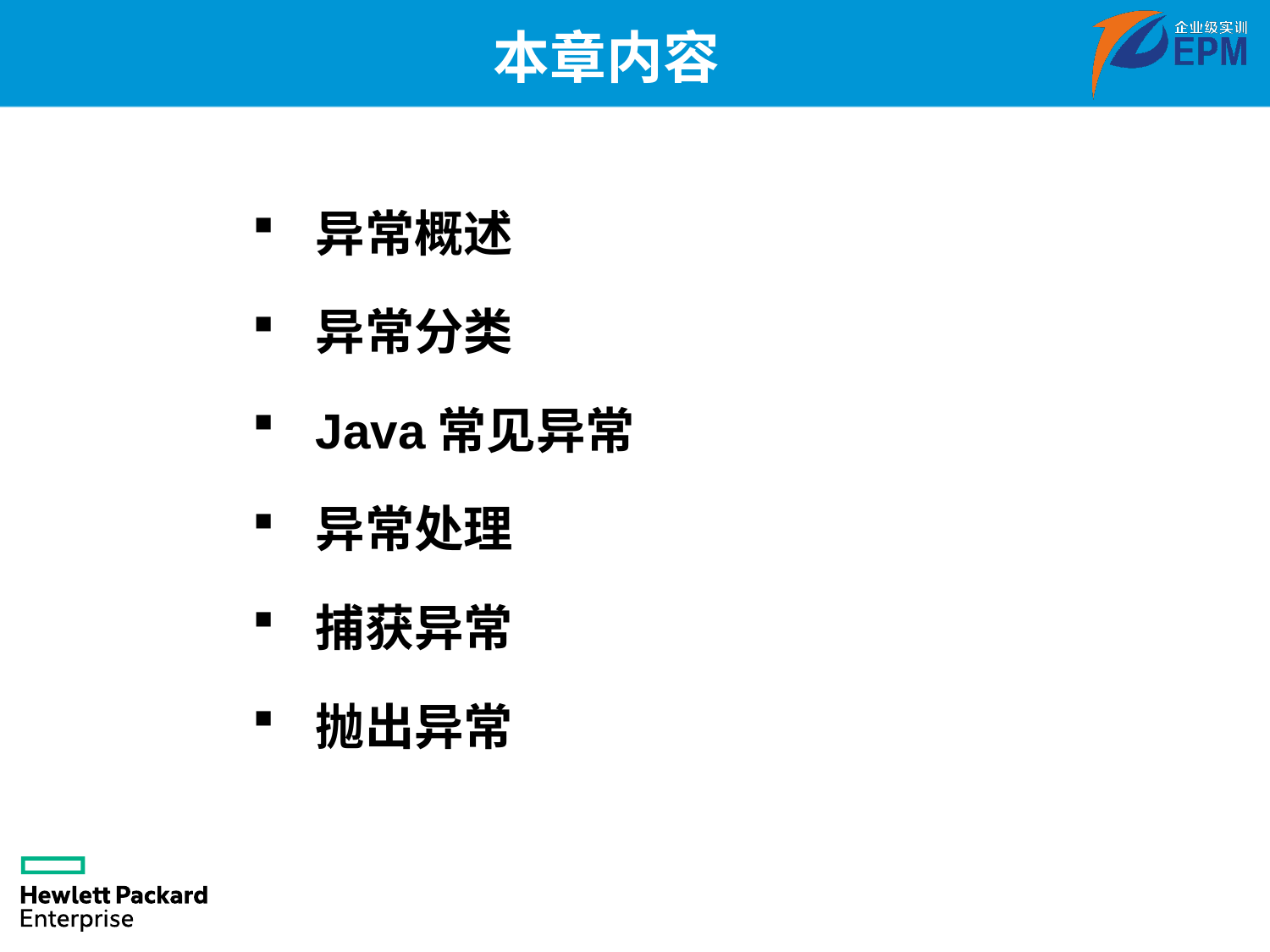

# 本章内容
异常概述
异常分类
Java常见异常
异常处理
捕获异常
抛出异常